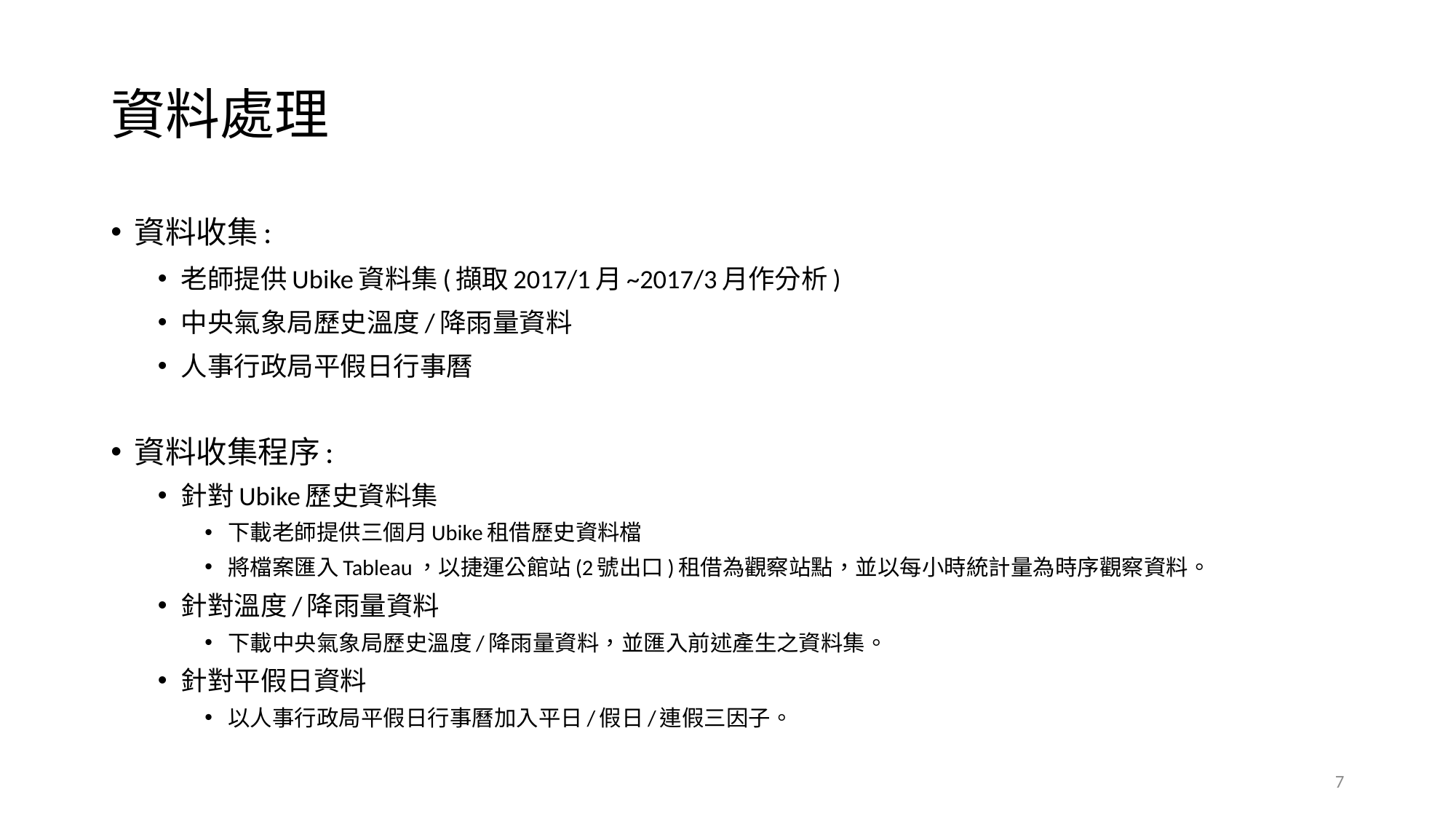

# 資料處理
資料收集:
老師提供Ubike資料集(擷取2017/1月~2017/3月作分析)
中央氣象局歷史溫度/降雨量資料
人事行政局平假日行事曆

資料收集程序:
針對Ubike歷史資料集
下載老師提供三個月Ubike租借歷史資料檔
將檔案匯入Tableau，以捷運公館站(2號出口)租借為觀察站點，並以每小時統計量為時序觀察資料。
針對溫度/降雨量資料
下載中央氣象局歷史溫度/降雨量資料，並匯入前述產生之資料集。
針對平假日資料
以人事行政局平假日行事曆加入平日/假日/連假三因子。

7